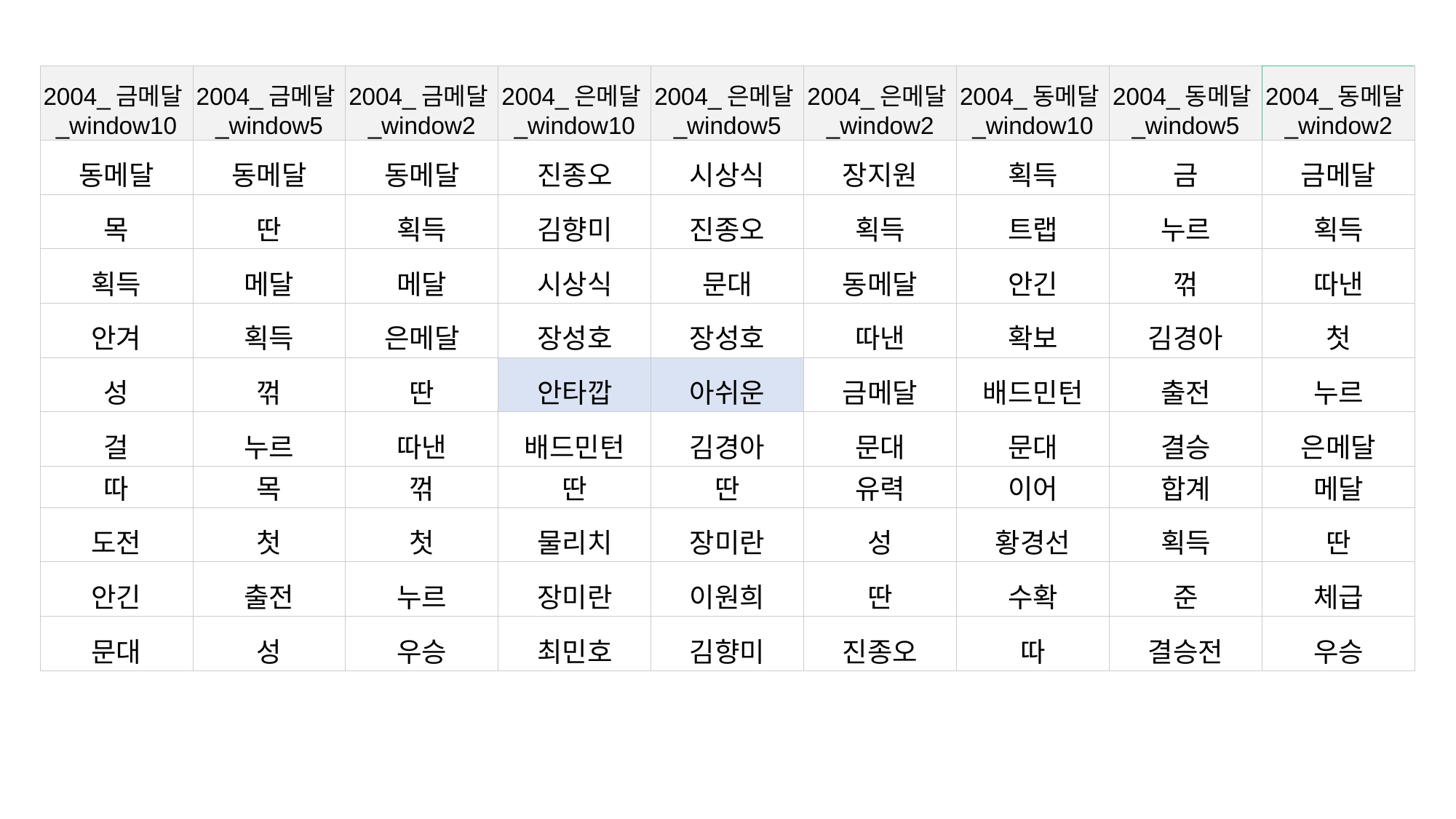

| 2004\_금메달\_window10 | 2004\_금메달\_window5 | 2004\_금메달\_window2 | 2004\_은메달\_window10 | 2004\_은메달\_window5 | 2004\_은메달\_window2 | 2004\_동메달\_window10 | 2004\_동메달\_window5 | 2004\_동메달\_window2 |
| --- | --- | --- | --- | --- | --- | --- | --- | --- |
| 동메달 | 동메달 | 동메달 | 진종오 | 시상식 | 장지원 | 획득 | 금 | 금메달 |
| 목 | 딴 | 획득 | 김향미 | 진종오 | 획득 | 트랩 | 누르 | 획득 |
| 획득 | 메달 | 메달 | 시상식 | 문대 | 동메달 | 안긴 | 꺾 | 따낸 |
| 안겨 | 획득 | 은메달 | 장성호 | 장성호 | 따낸 | 확보 | 김경아 | 첫 |
| 성 | 꺾 | 딴 | 안타깝 | 아쉬운 | 금메달 | 배드민턴 | 출전 | 누르 |
| 걸 | 누르 | 따낸 | 배드민턴 | 김경아 | 문대 | 문대 | 결승 | 은메달 |
| 따 | 목 | 꺾 | 딴 | 딴 | 유력 | 이어 | 합계 | 메달 |
| 도전 | 첫 | 첫 | 물리치 | 장미란 | 성 | 황경선 | 획득 | 딴 |
| 안긴 | 출전 | 누르 | 장미란 | 이원희 | 딴 | 수확 | 준 | 체급 |
| 문대 | 성 | 우승 | 최민호 | 김향미 | 진종오 | 따 | 결승전 | 우승 |